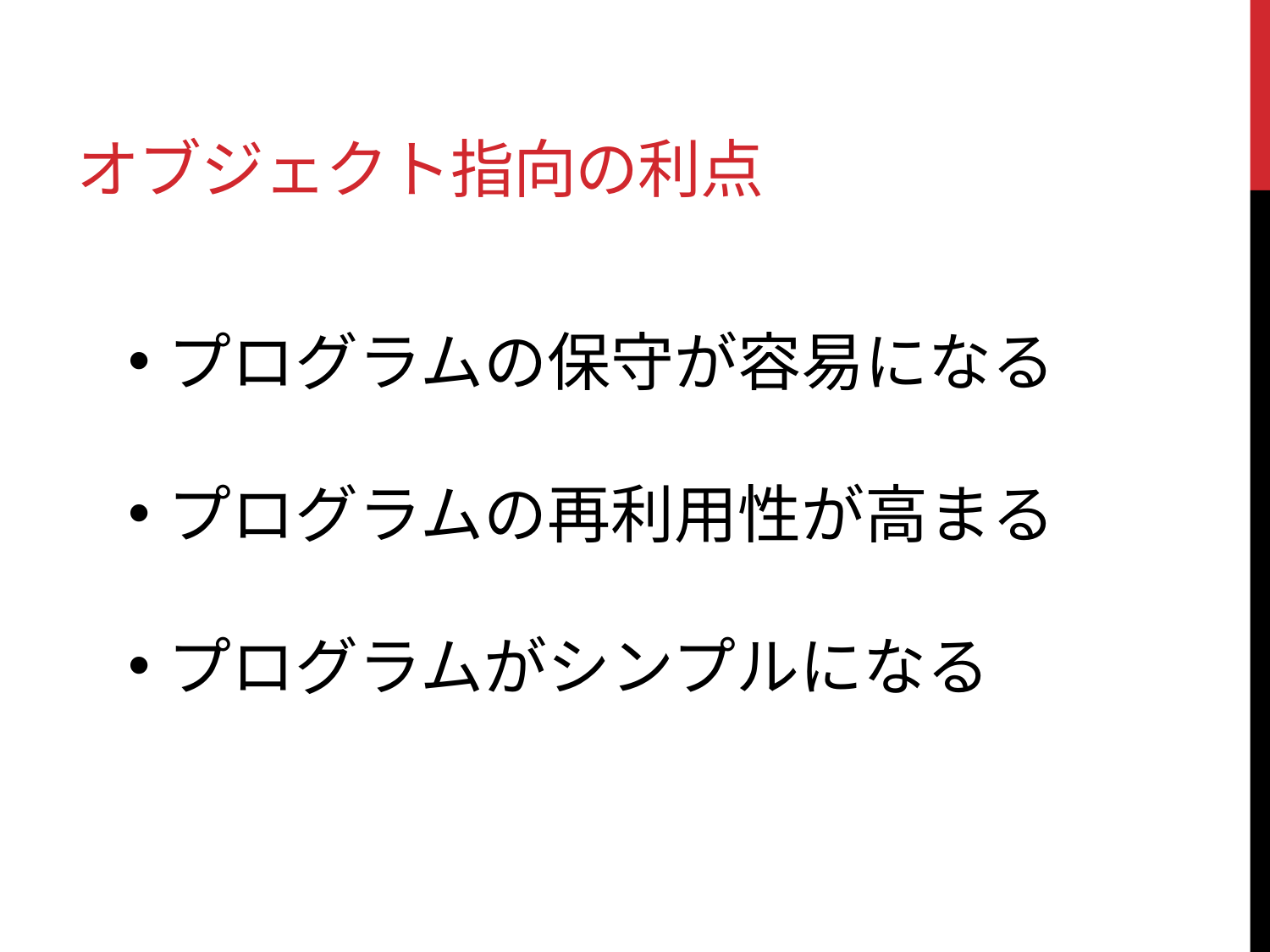

# オブジェクト指向の利点
プログラムの保守が容易になる

プログラムの再利用性が高まる

プログラムがシンプルになる